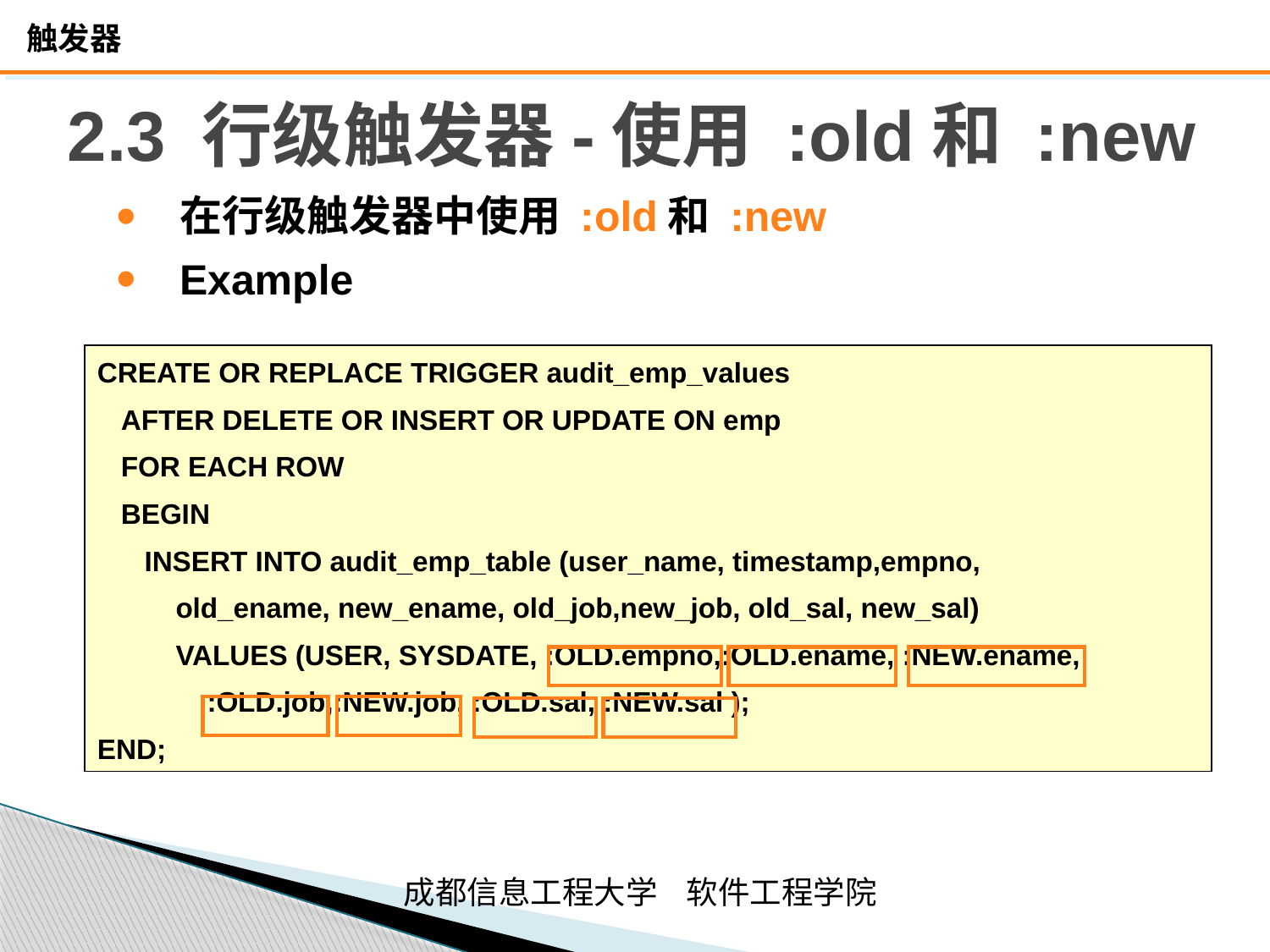

# 2.3 行级触发器-使用 :old和 :new
在行级触发器中使用 :old和 :new
Example
CREATE OR REPLACE TRIGGER audit_emp_values
   AFTER DELETE OR INSERT OR UPDATE ON emp
   FOR EACH ROW
   BEGIN
      INSERT INTO audit_emp_table (user_name, timestamp,empno,
          old_ename, new_ename, old_job,new_job, old_sal, new_sal)
          VALUES (USER, SYSDATE, :OLD.empno,:OLD.ename, :NEW.ename,
              :OLD.job,:NEW.job, :OLD.sal, :NEW.sal );
END;